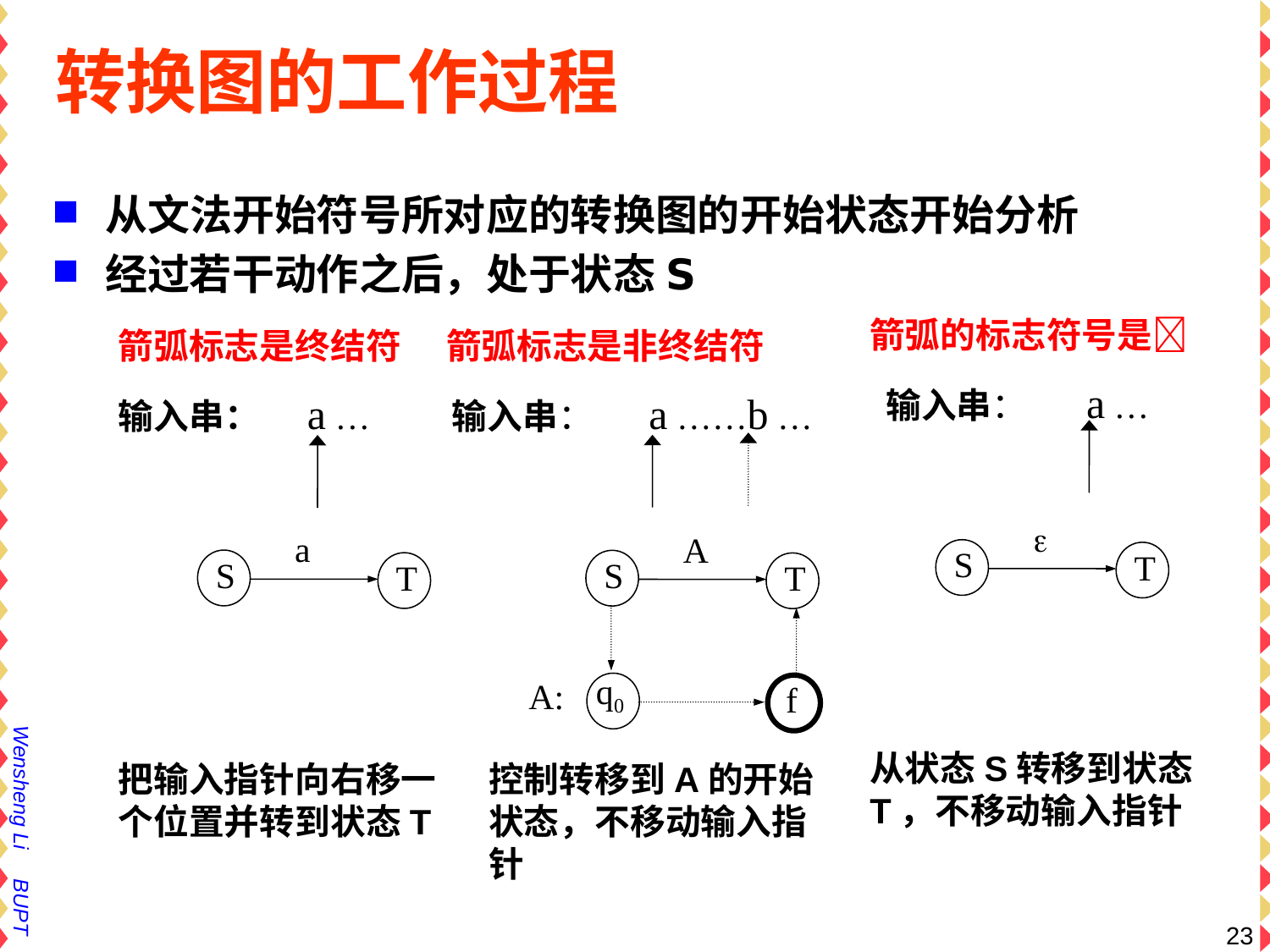

# 转换图的工作过程
从文法开始符号所对应的转换图的开始状态开始分析
经过若干动作之后，处于状态S
箭弧的标志符号是ε
 输入串：      a …

ε
 S

 T

从状态S转移到状态T，不移动输入指针
箭弧标志是终结符
输入串：     a …

a
 S

 T

把输入指针向右移一个位置并转到状态T
箭弧标志是非终结符
 输入串：      a ……b …

A
 S

 T

q0

A:
 f

控制转移到A的开始状态，不移动输入指针
23